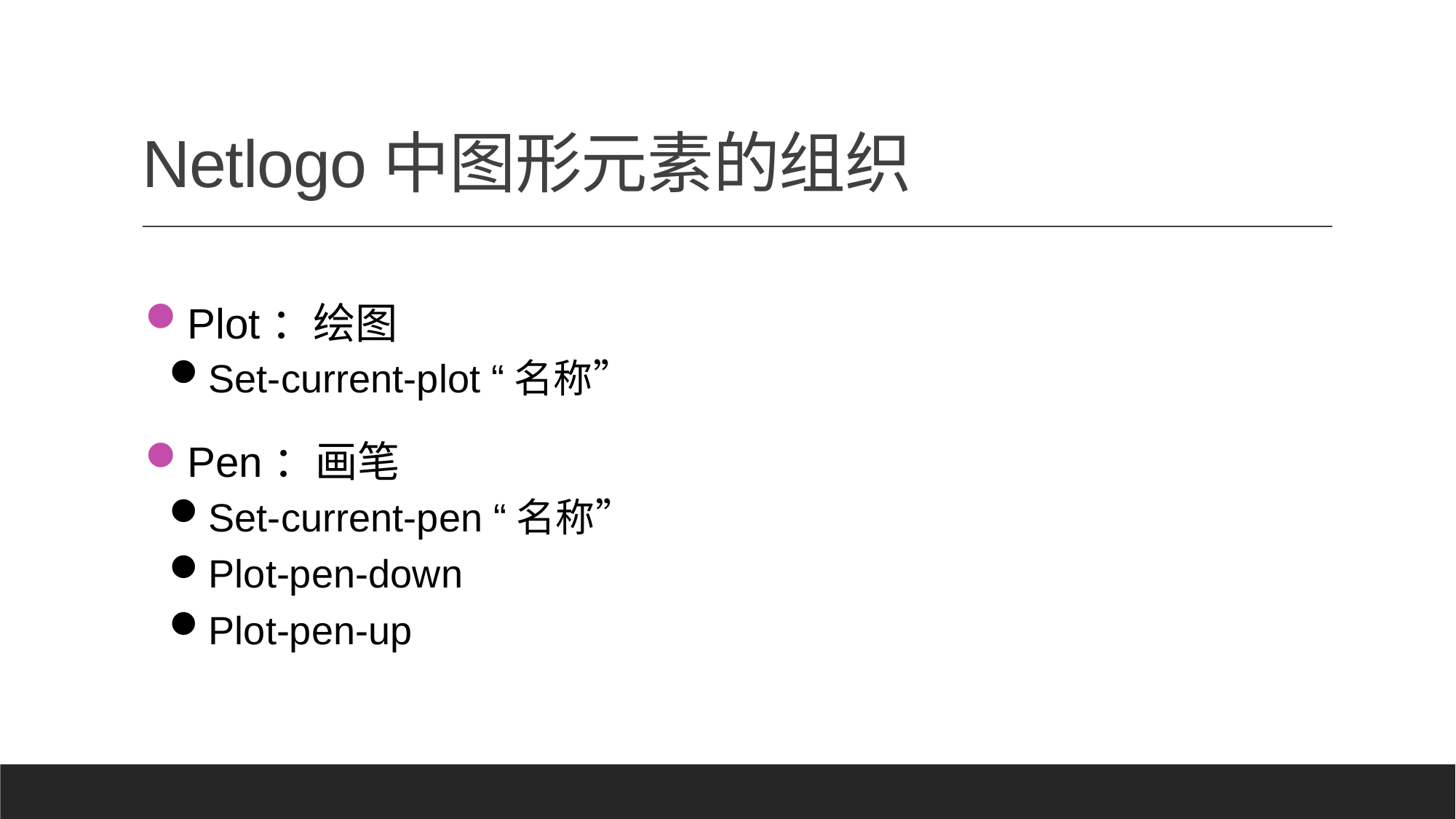

# Netlogo中图形元素的组织
Plot：绘图
Set-current-plot “名称”
Pen：画笔
Set-current-pen “名称”
Plot-pen-down
Plot-pen-up